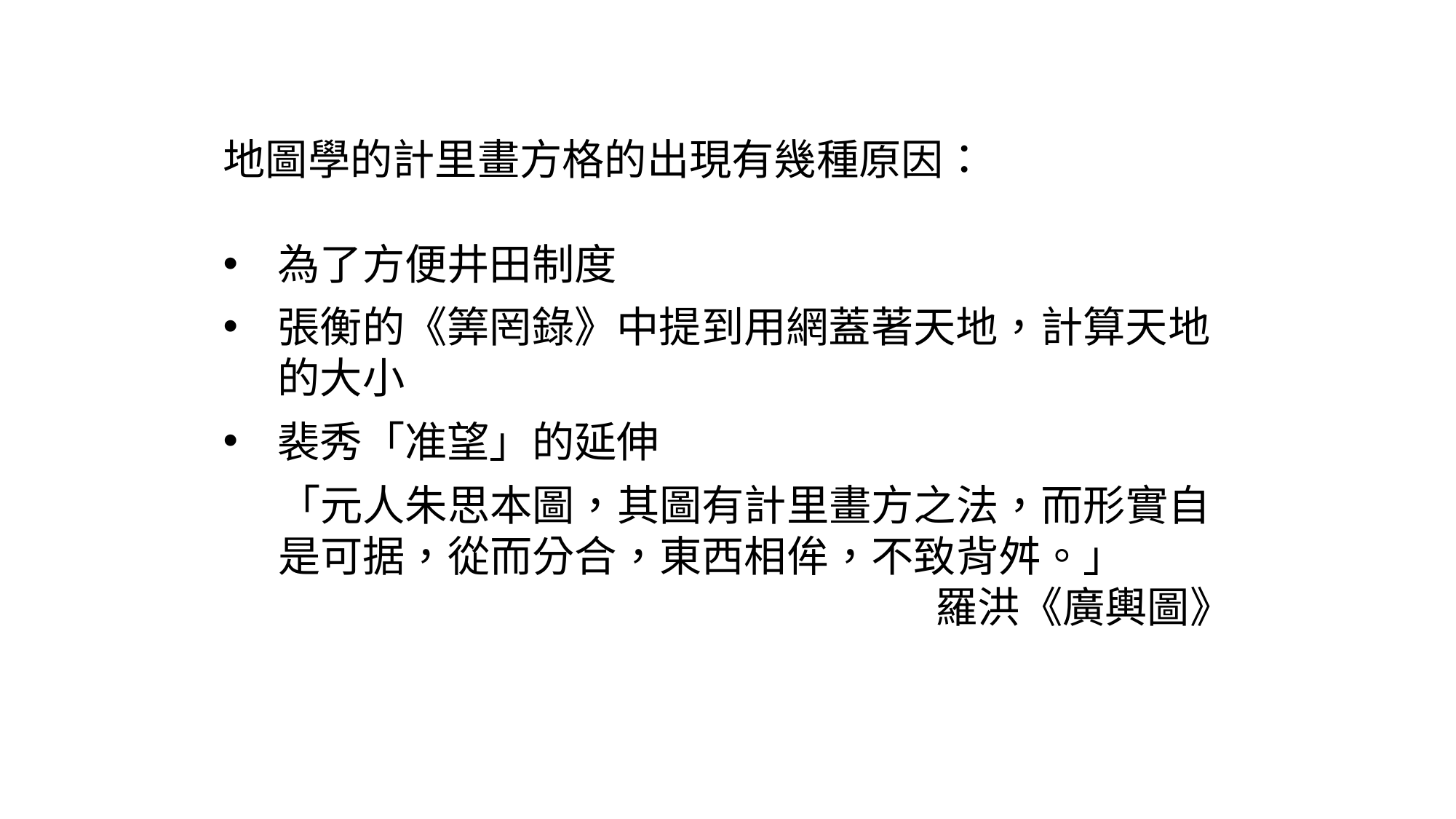

地圖學的計里畫方格的出現有幾種原因：
為了方便井田制度
張衡的《筭罔錄》中提到用網蓋著天地，計算天地的大小
裴秀「准望」的延伸
「元人朱思本圖，其圖有計里畫方之法，而形實自是可据，從而分合，東西相侔，不致背舛。」
羅洪《廣輿圖》